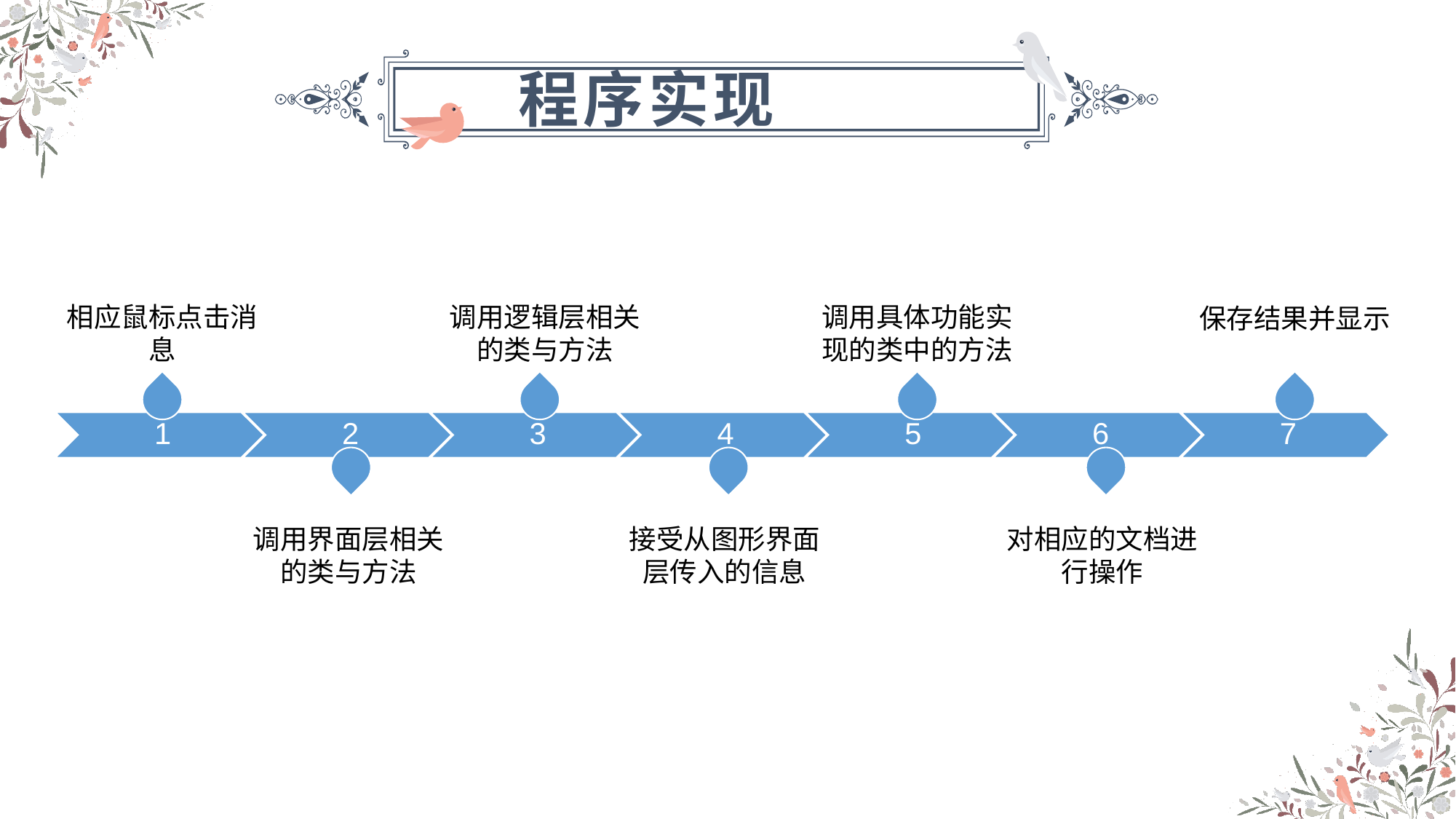

程序实现
调用具体功能实现的类中的方法
调用逻辑层相关的类与方法
相应鼠标点击消息
保存结果并显示

1
2
3
4
5
6
7

调用界面层相关的类与方法
接受从图形界面层传入的信息
对相应的文档进行操作